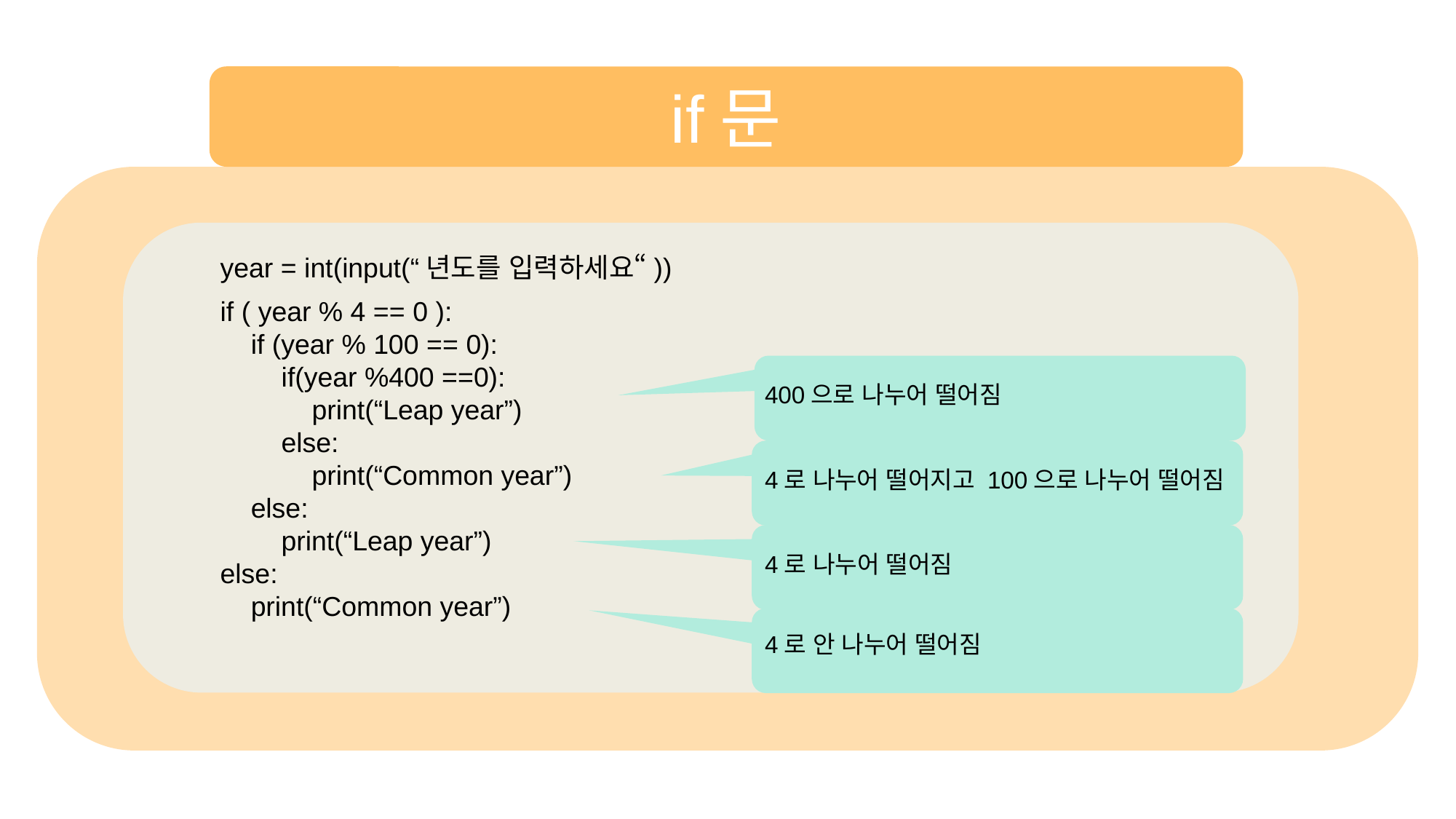

if문

year = int(input(“년도를 입력하세요“))
if ( year % 4 == 0 ):
    if (year % 100 == 0):
        if(year %400 ==0):
            print(“Leap year”)
        else:
            print(“Common year”)
    else:
        print(“Leap year”)
else:
    print(“Common year”)

400으로 나누어 떨어짐

4로 나누어 떨어지고 100으로 나누어 떨어짐
4로 나누어 떨어짐
4로 안 나누어 떨어짐